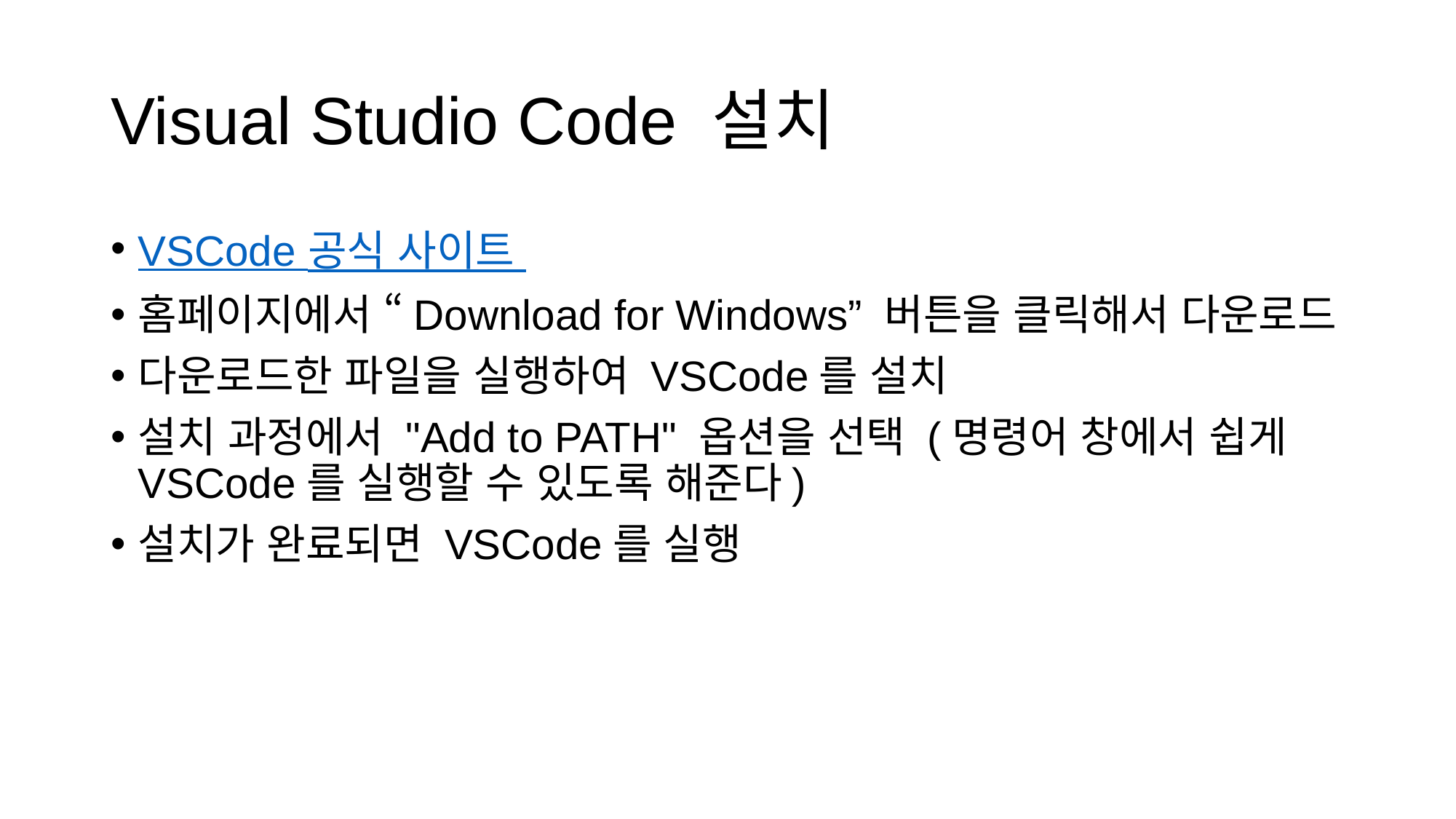

# Visual Studio Code 설치
VSCode 공식 사이트
홈페이지에서 “Download for Windows” 버튼을 클릭해서 다운로드
다운로드한 파일을 실행하여 VSCode를 설치
설치 과정에서 "Add to PATH" 옵션을 선택 (명령어 창에서 쉽게 VSCode를 실행할 수 있도록 해준다)
설치가 완료되면 VSCode를 실행